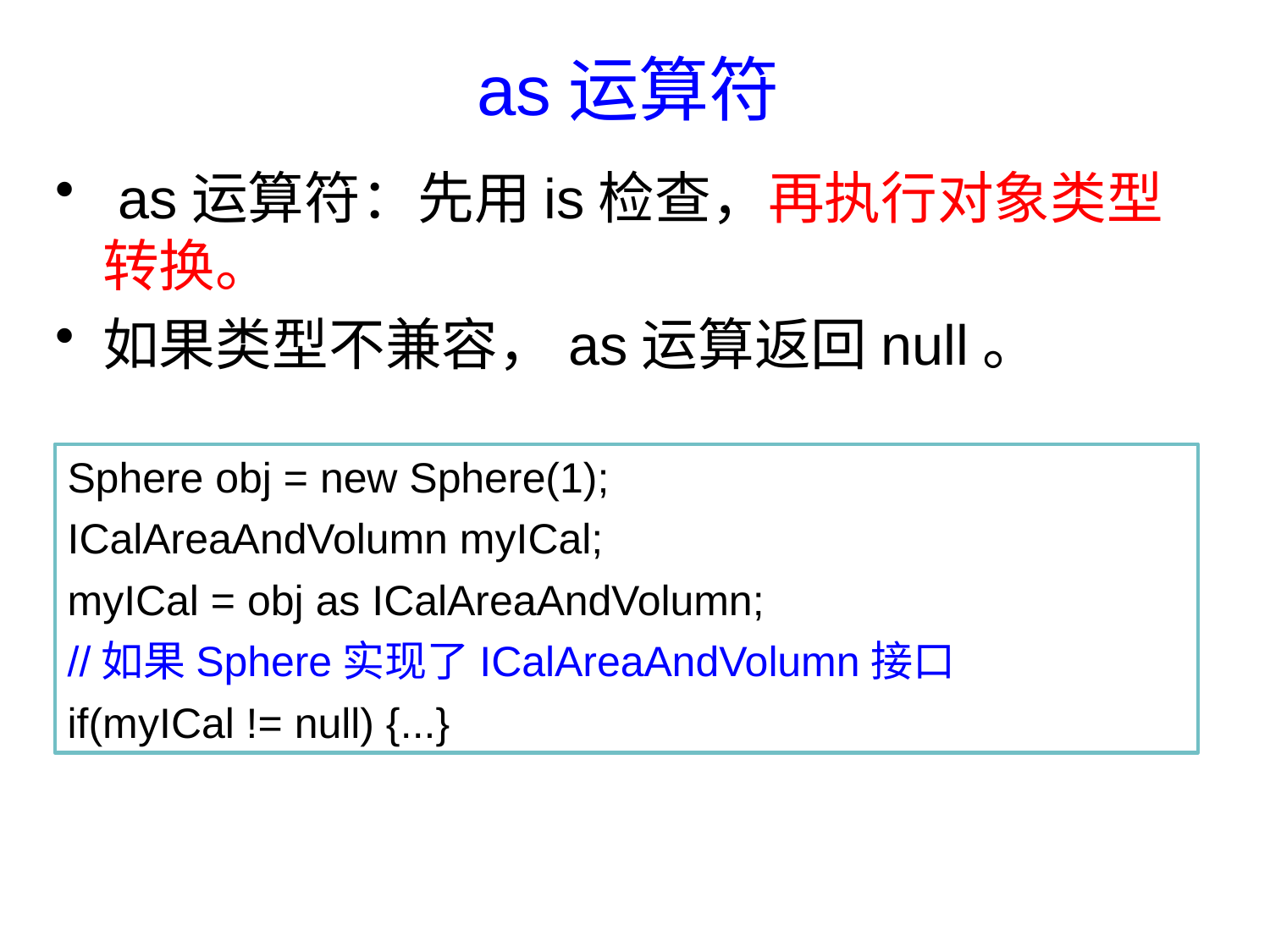

# as运算符
 as运算符：先用is检查，再执行对象类型转换。
如果类型不兼容，as运算返回null。
Sphere obj = new Sphere(1);
ICalAreaAndVolumn myICal;
myICal = obj as ICalAreaAndVolumn;
//如果Sphere实现了ICalAreaAndVolumn接口
if(myICal != null) {...}